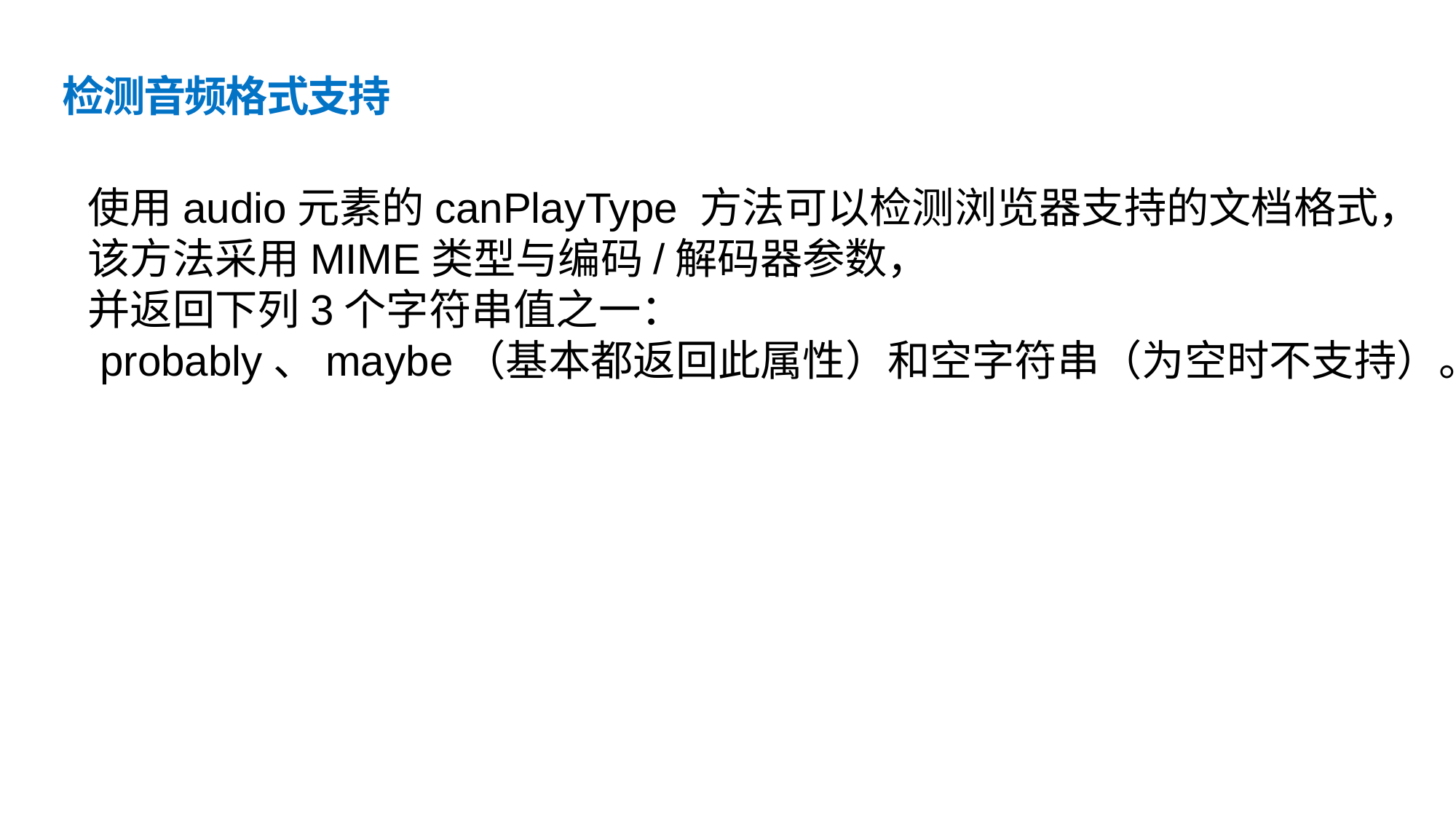

# 检测音频格式支持
使用audio元素的canPlayType 方法可以检测浏览器支持的文档格式，
该方法采用MIME类型与编码/解码器参数，
并返回下列3个字符串值之一：
 probably、maybe（基本都返回此属性）和空字符串（为空时不支持）。